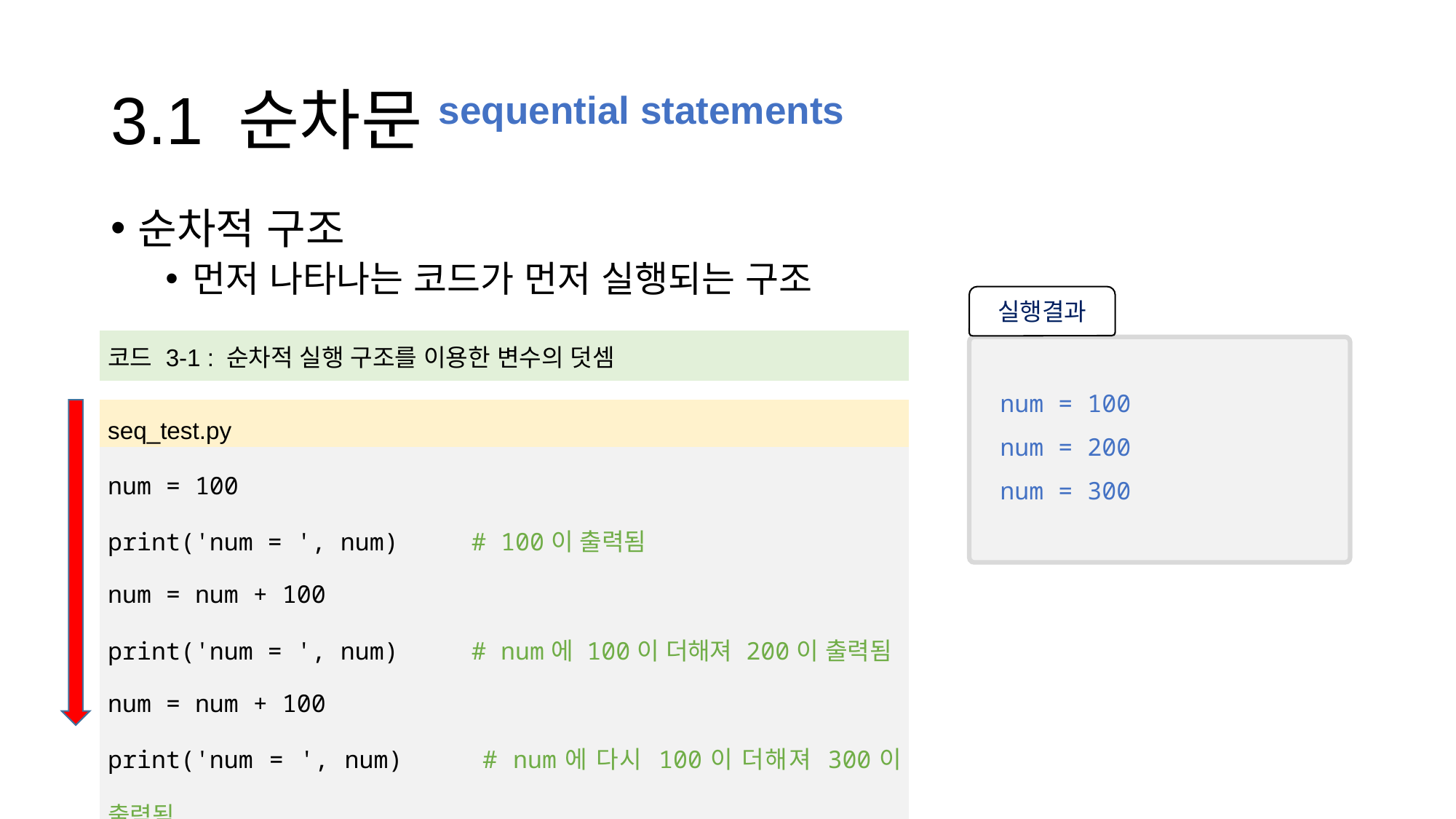

# 3.1 순차문sequential statements
순차적 구조
먼저 나타나는 코드가 먼저 실행되는 구조
실행결과

num = 100
num = 200
num = 300
| 코드 3-1 : 순차적 실행 구조를 이용한 변수의 덧셈 |
| --- |
|  |
| seq\_test.py |
| num = 100 print('num = ', num) # 100이 출력됨 num = num + 100 print('num = ', num) # num에 100이 더해져 200이 출력됨 num = num + 100 print('num = ', num) # num에 다시 100이 더해져 300이 출력됨 |